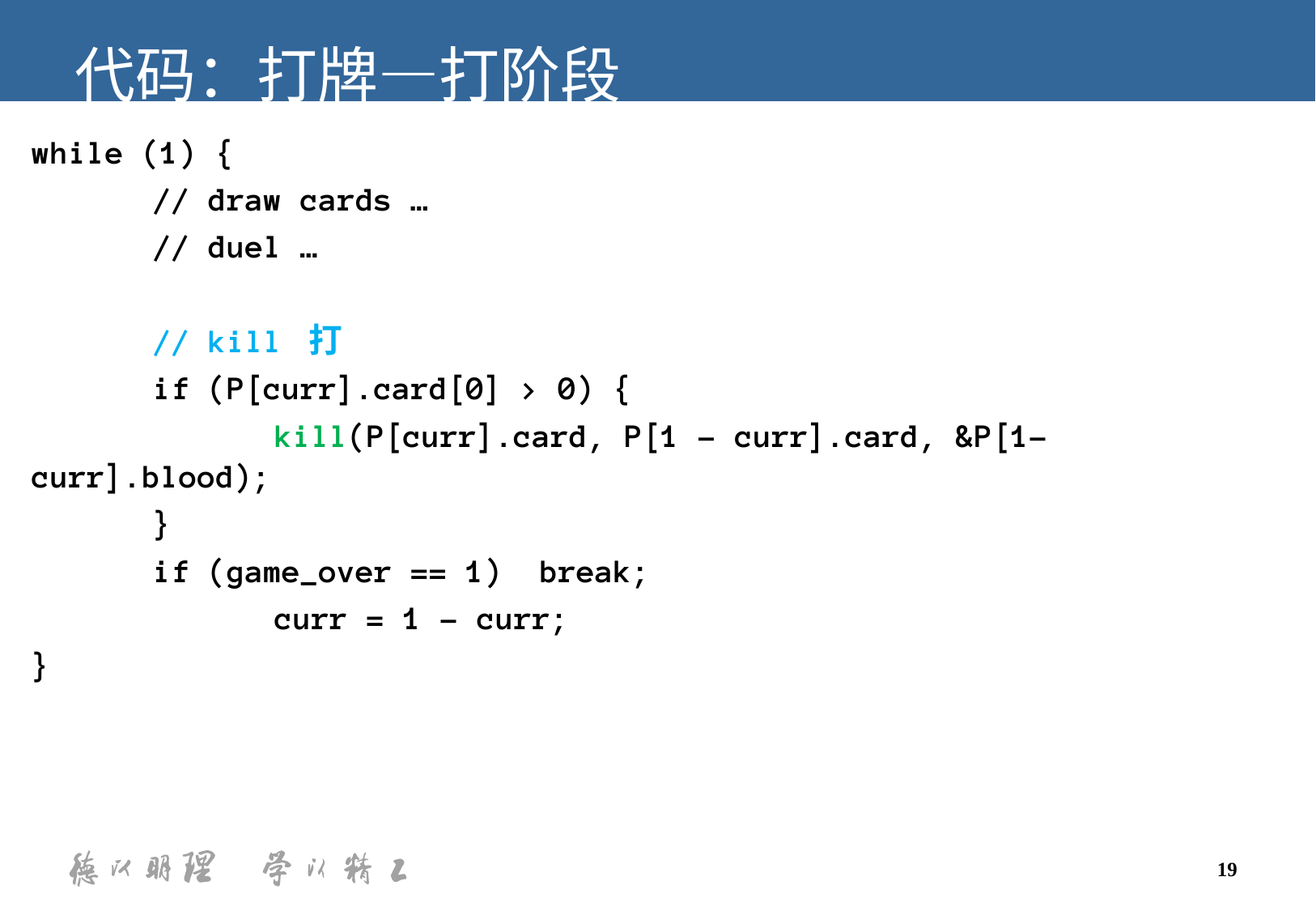

代码：打牌—打阶段
while (1) {
	// draw cards …
	// duel …

	// kill 打
	if (P[curr].card[0] > 0) {
		kill(P[curr].card, P[1 - curr].card, &P[1-curr].blood);
	}
	if (game_over == 1)  break;
		curr = 1 - curr;
}

19